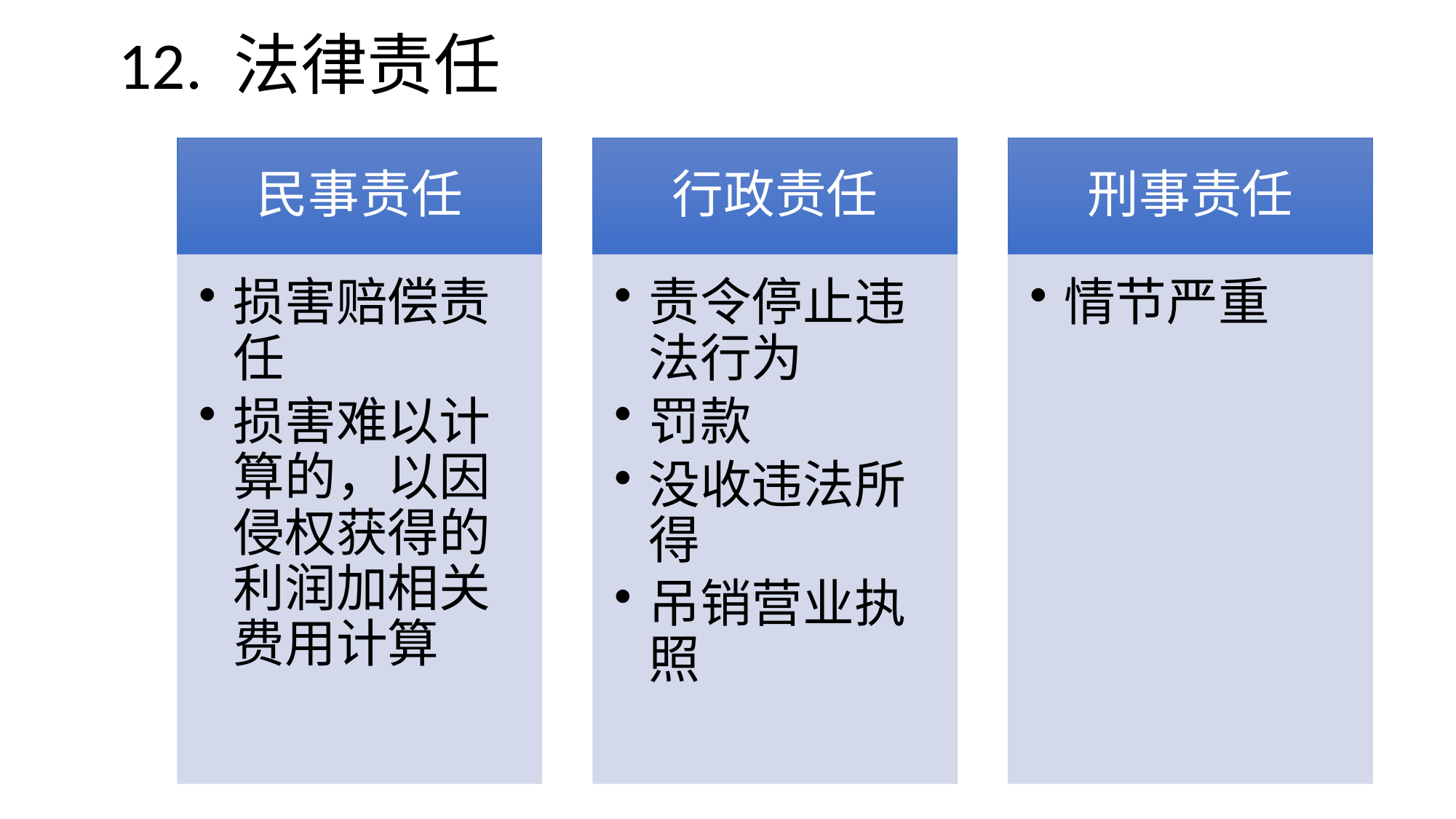

# 12. 法律责任
民事责任
损害赔偿责任
损害难以计算的，以因侵权获得的利润加相关费用计算
行政责任
责令停止违法行为
罚款
没收违法所得
吊销营业执照
刑事责任
情节严重